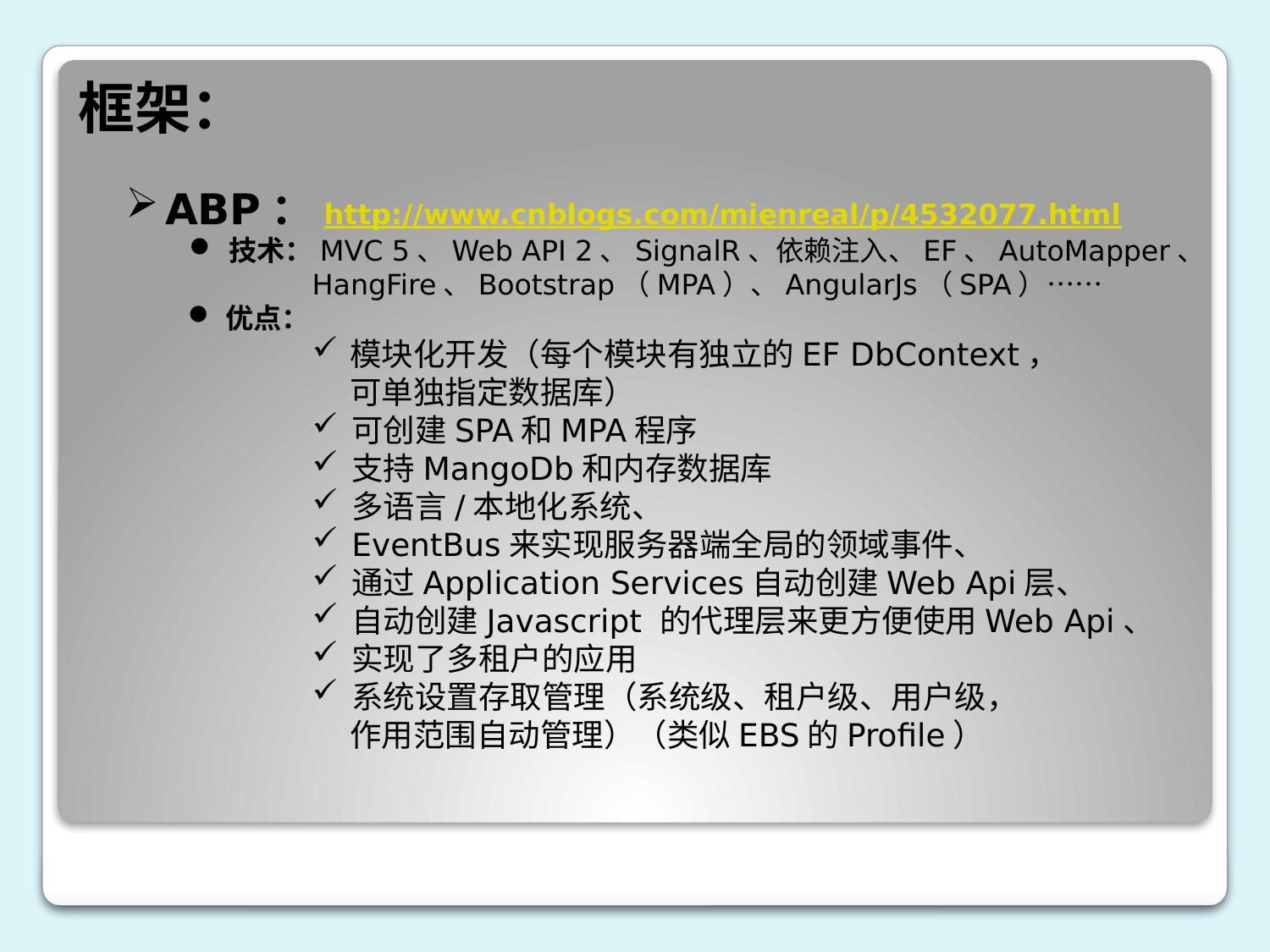

框架：
ABP：http://www.cnblogs.com/mienreal/p/4532077.html
技术：MVC 5、Web API 2、SignalR、依赖注入、EF、AutoMapper、
HangFire、Bootstrap（MPA）、AngularJs（SPA）……
优点：
模块化开发（每个模块有独立的EF DbContext，
可单独指定数据库）
可创建SPA和MPA程序
支持MangoDb和内存数据库
多语言/本地化系统、
EventBus来实现服务器端全局的领域事件、
通过Application Services自动创建Web Api层、
自动创建Javascript 的代理层来更方便使用Web Api、
实现了多租户的应用
系统设置存取管理（系统级、租户级、用户级，
作用范围自动管理）（类似EBS的Profile）